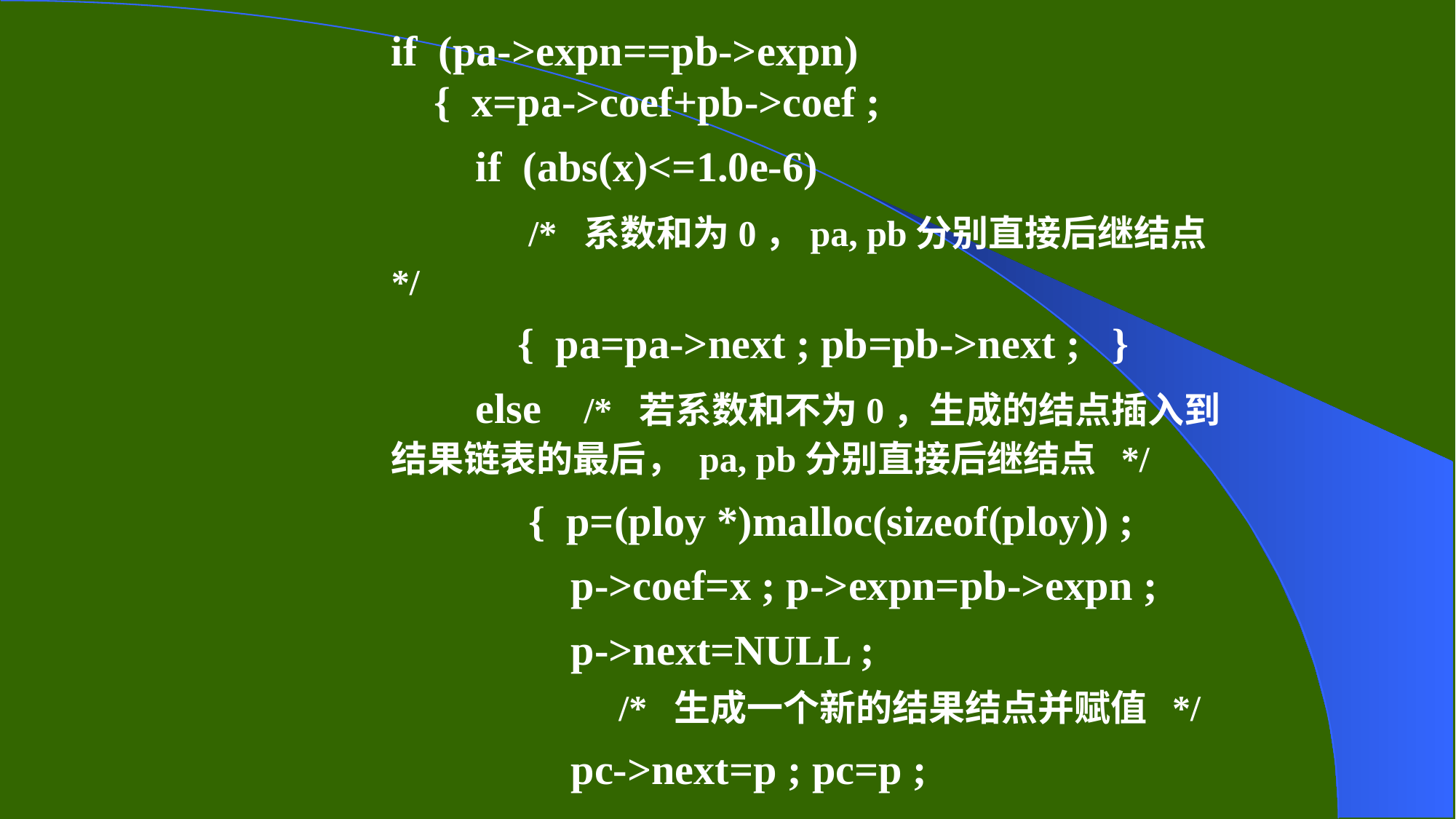

# if  (pa->expn==pb->expn)
    {  x=pa->coef+pb->coef ;
        if  (abs(x)<=1.0e-6)
             /*  系数和为0，pa, pb分别直接后继结点  */
            {  pa=pa->next ; pb=pb->next ;   }
        else    /*  若系数和不为0，生成的结点插入到结果链表的最后， pa, pb分别直接后继结点  */
             {  p=(ploy *)malloc(sizeof(ploy)) ;
                 p->coef=x ; p->expn=pb->expn ;
                 p->next=NULL ;
                         /*  生成一个新的结果结点并赋值  */
                 pc->next=p ; pc=p ;
                 pa=pa->next ; pb=pb->next ;